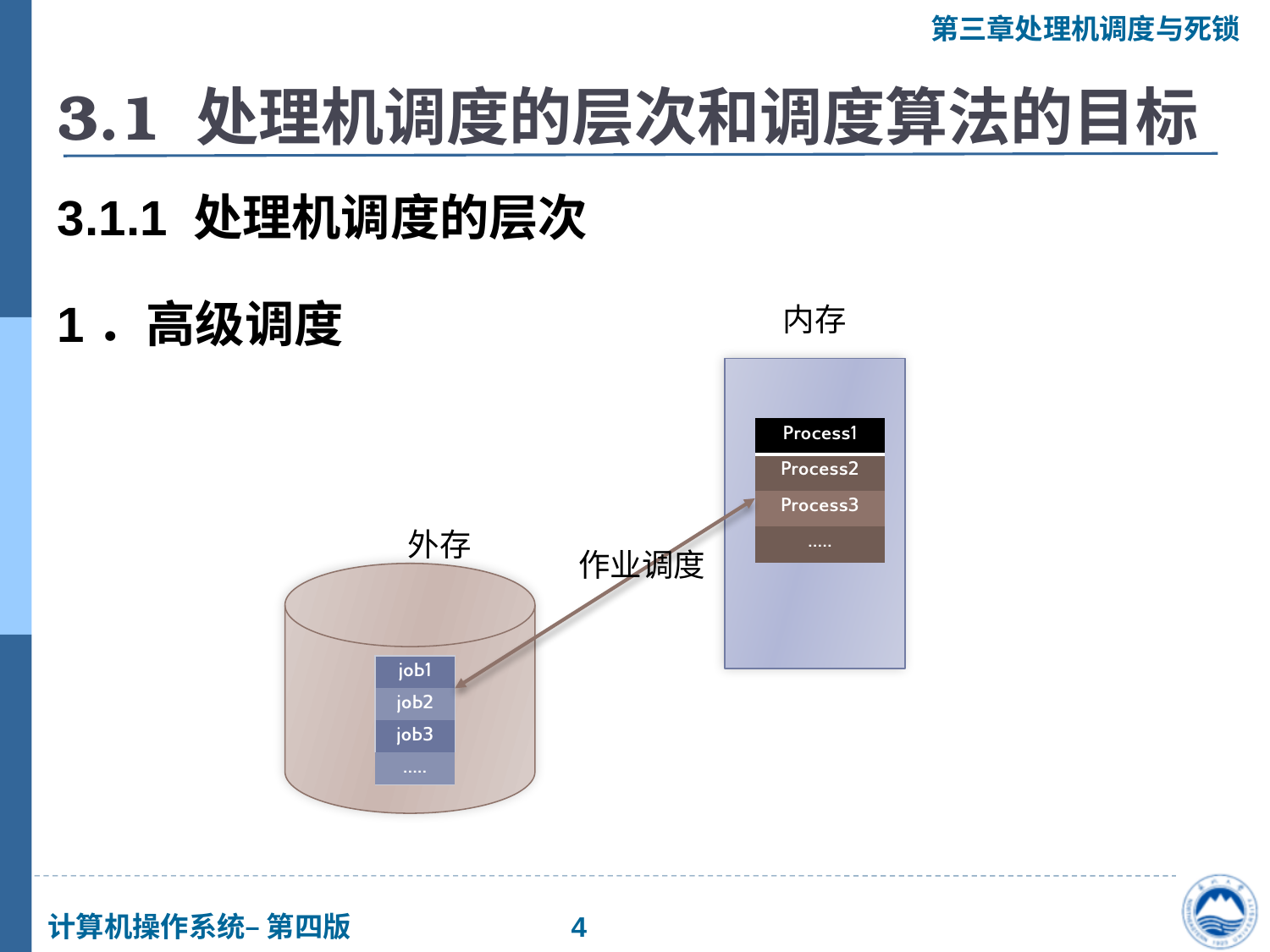

# 3.1 处理机调度的层次和调度算法的目标
3.1.1 处理机调度的层次
1．高级调度

内存

| Process1 |
| --- |
| Process2 |
| Process3 |
| ….. |
外存
作业调度

| job1 |
| --- |
| job2 |
| job3 |
| ….. |